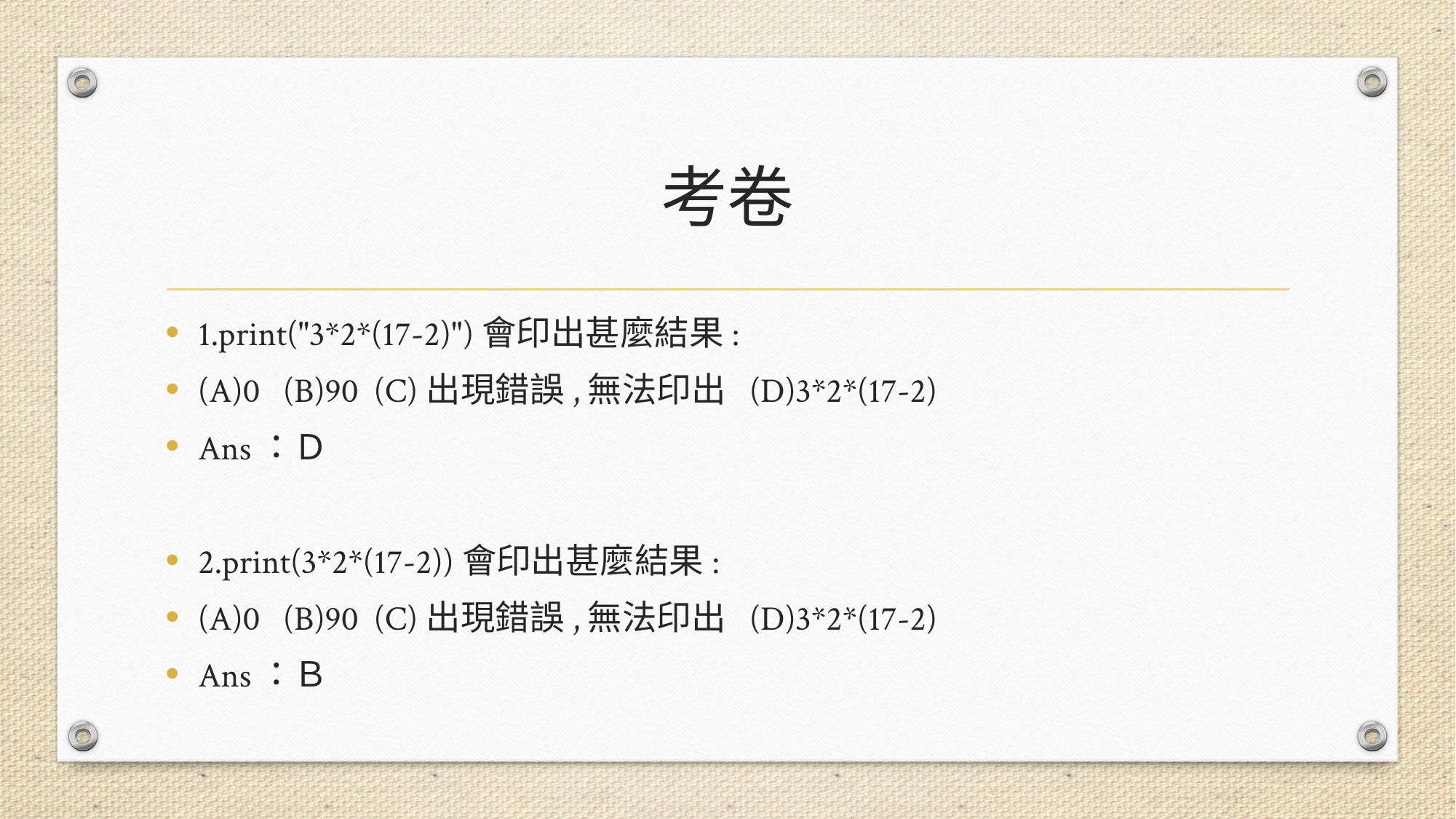

# 考卷
1.print("3*2*(17-2)")會印出甚麼結果:
(A)0   (B)90  (C)出現錯誤,無法印出  (D)3*2*(17-2)
Ans：Ｄ

2.print(3*2*(17-2))會印出甚麼結果:
(A)0   (B)90  (C)出現錯誤,無法印出  (D)3*2*(17-2)
Ans：Ｂ